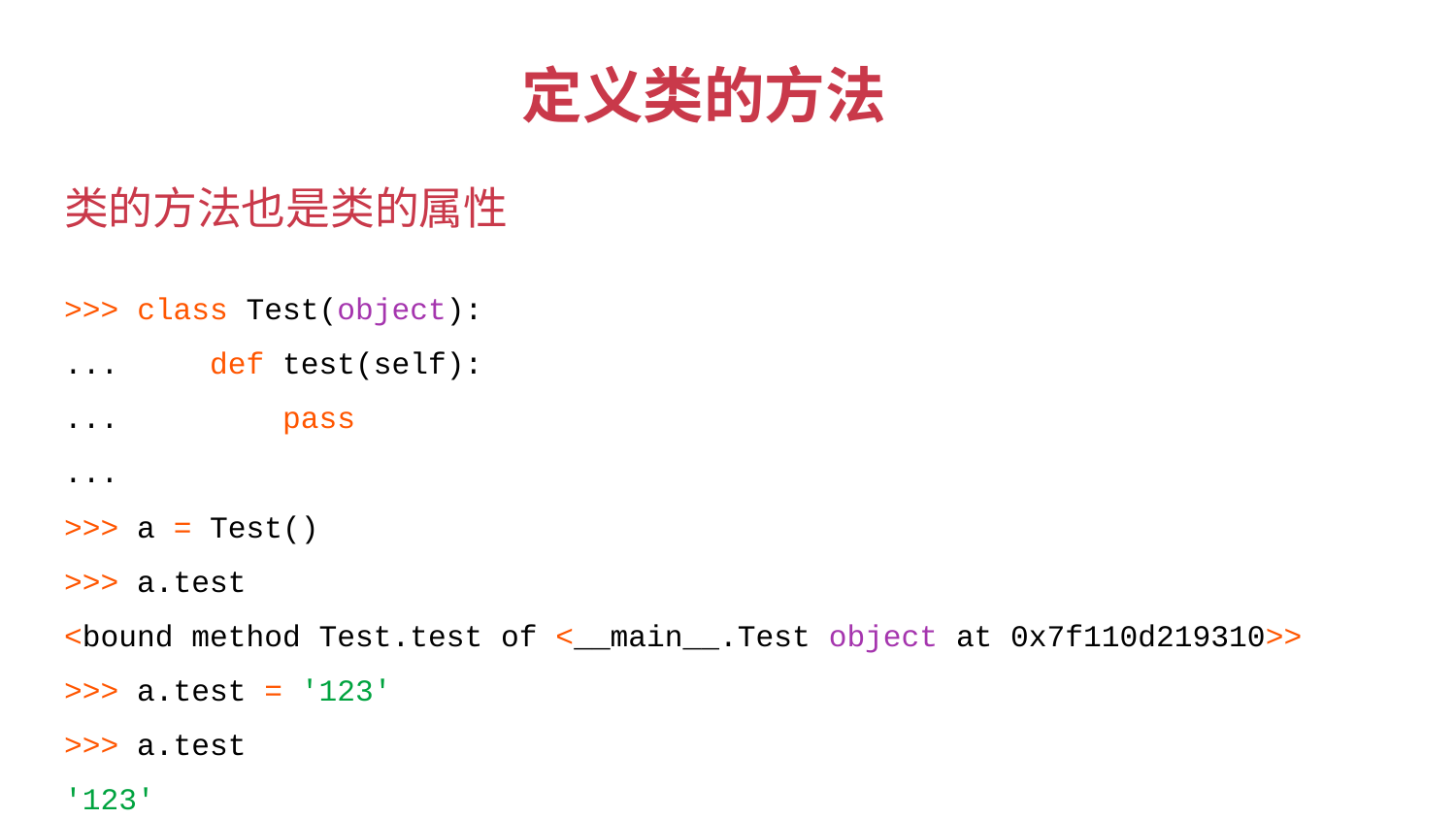

定义类的方法
# 类的方法也是类的属性
>>> class Test(object):
...     def test(self):
...         pass
...
>>> a = Test()
>>> a.test
<bound method Test.test of <__main__.Test object at 0x7f110d219310>>
>>> a.test = '123'
>>> a.test
'123'